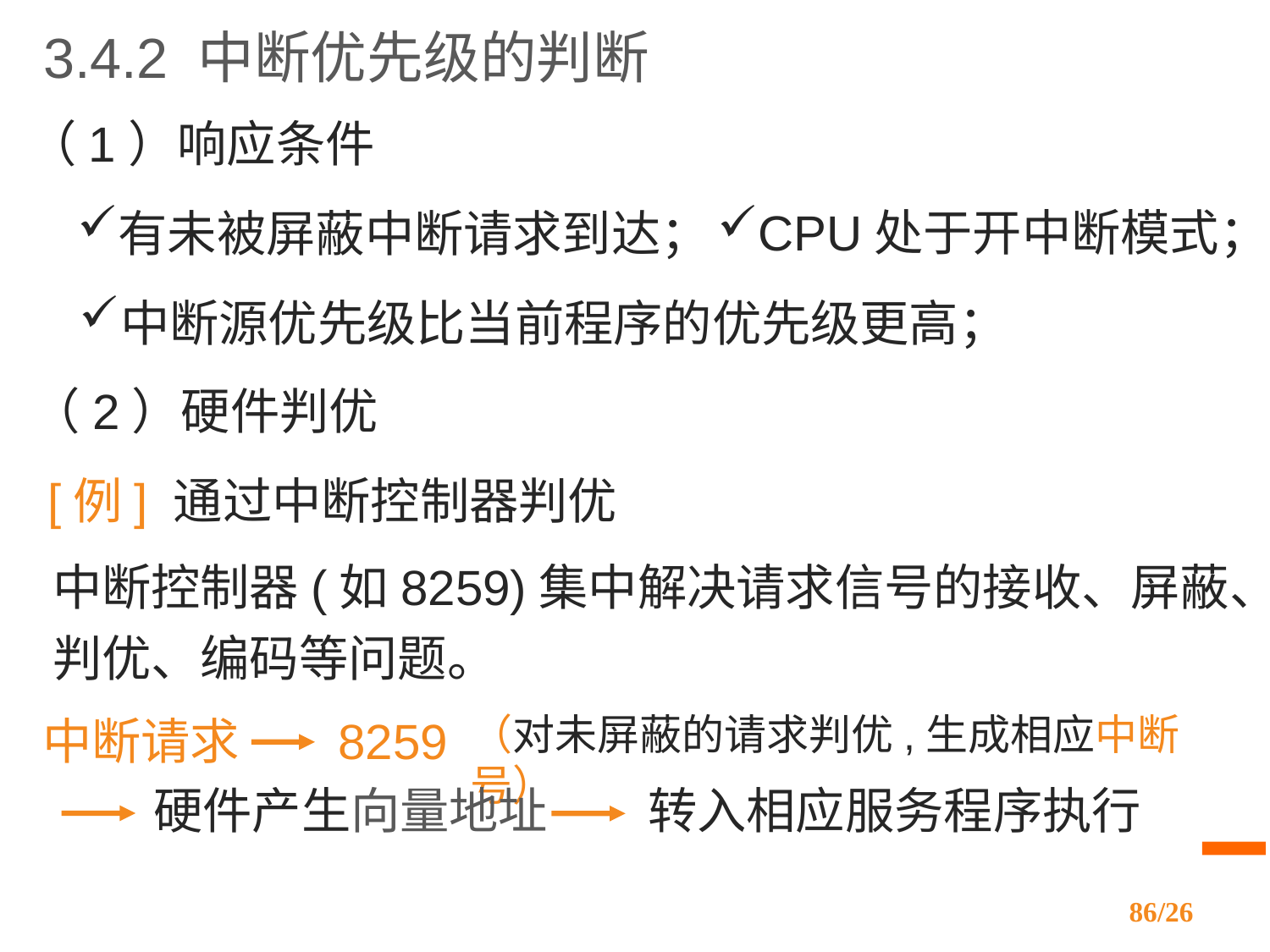

3.4.2 中断优先级的判断
（1）响应条件
CPU处于开中断模式；
有未被屏蔽中断请求到达；
中断源优先级比当前程序的优先级更高；
（2）硬件判优
[例] 通过中断控制器判优
中断控制器(如8259)集中解决请求信号的接收、屏蔽、判优、编码等问题。

（对未屏蔽的请求判优,生成相应中断号）
中断请求
8259

硬件产生向量地址
转入相应服务程序执行

86/26